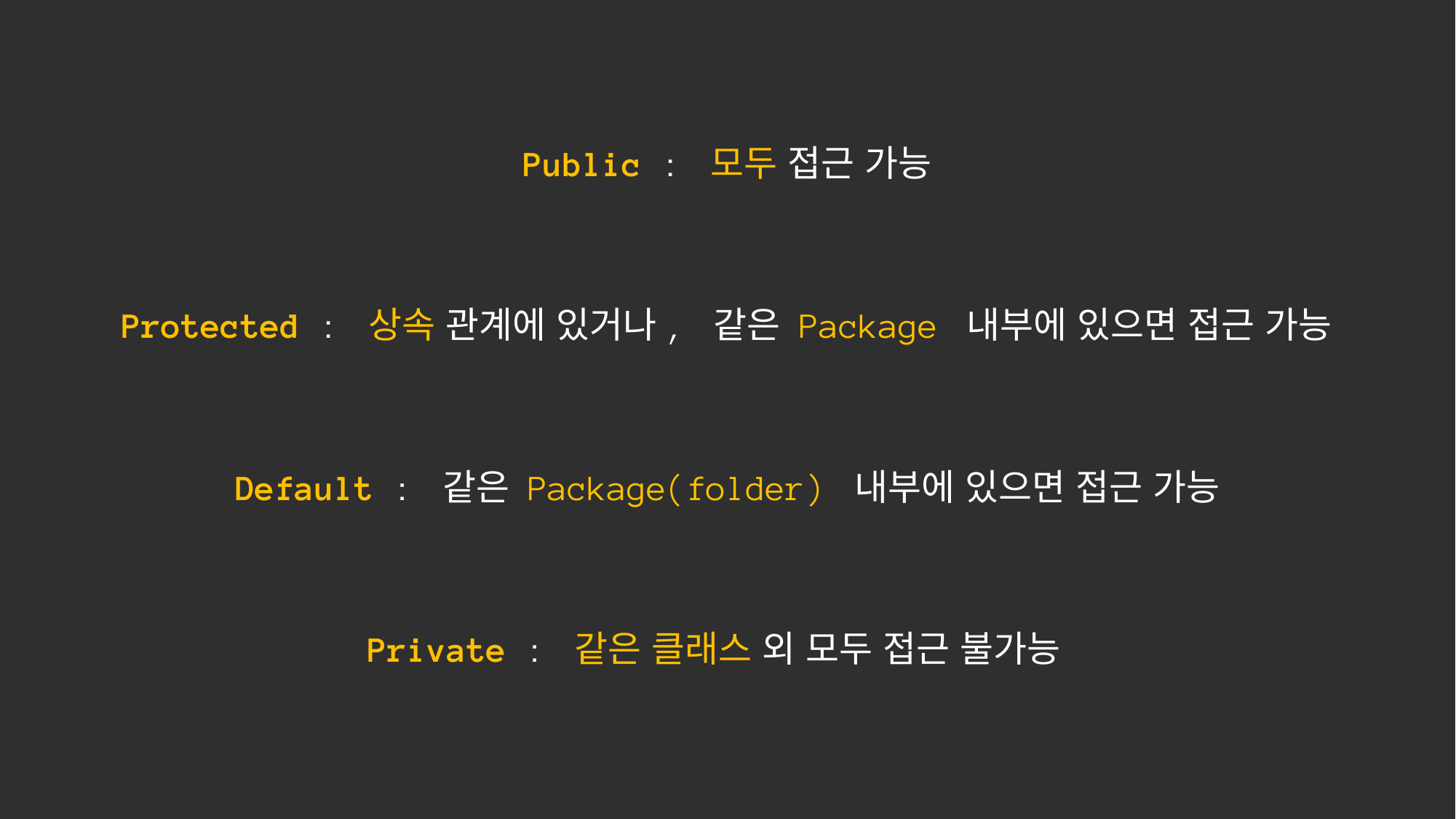

Public : 모두 접근 가능
Protected : 상속 관계에 있거나, 같은 Package 내부에 있으면 접근 가능
Default : 같은 Package(folder) 내부에 있으면 접근 가능
Private : 같은 클래스 외 모두 접근 불가능